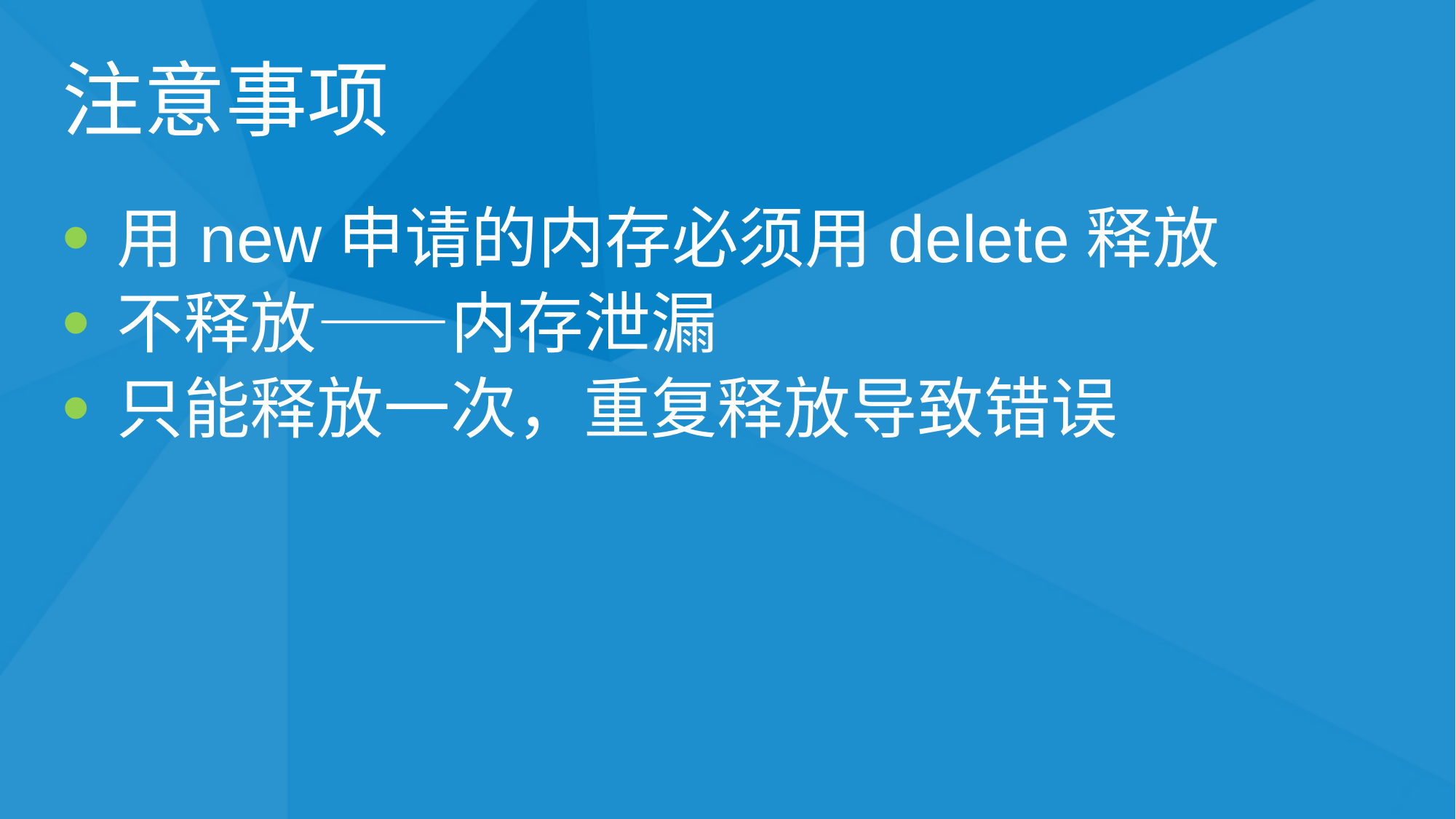

# 注意事项
用new申请的内存必须用delete释放
不释放——内存泄漏
只能释放一次，重复释放导致错误